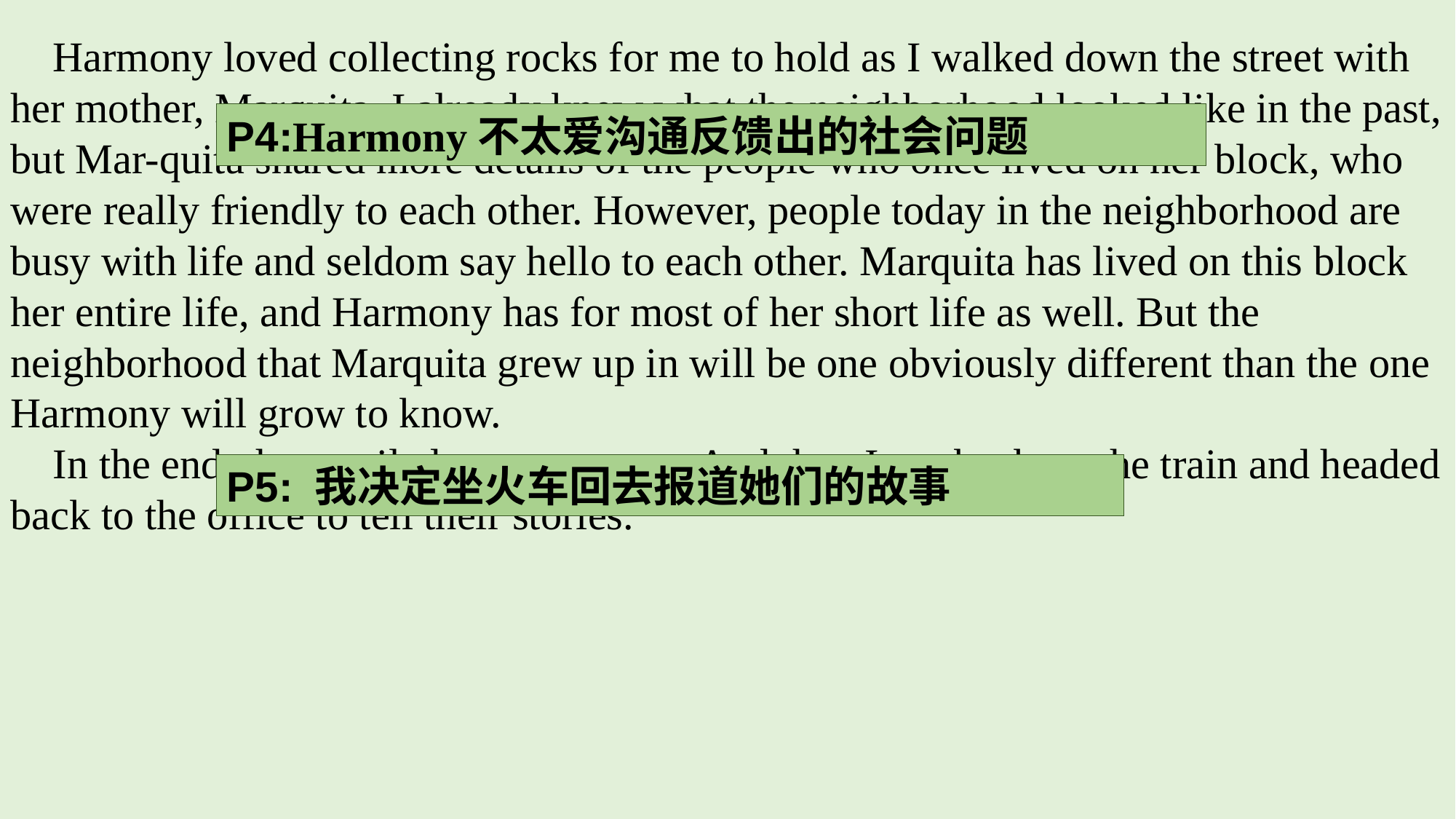

Harmony loved collecting rocks for me to hold as I walked down the street with her mother, Marquita. I already knew what the neighborhood looked like in the past, but Mar-quita shared more details of the people who once lived on her block, who were really friendly to each other. However, people today in the neighborhood are busy with life and seldom say hello to each other. Marquita has lived on this block her entire life, and Harmony has for most of her short life as well. But the neighborhood that Marquita grew up in will be one obviously different than the one Harmony will grow to know.
    In the end, they smiled at my camera. And then I got back on the train and headed back to the office to tell their stories.
P4:Harmony不太爱沟通反馈出的社会问题
P5: 我决定坐火车回去报道她们的故事